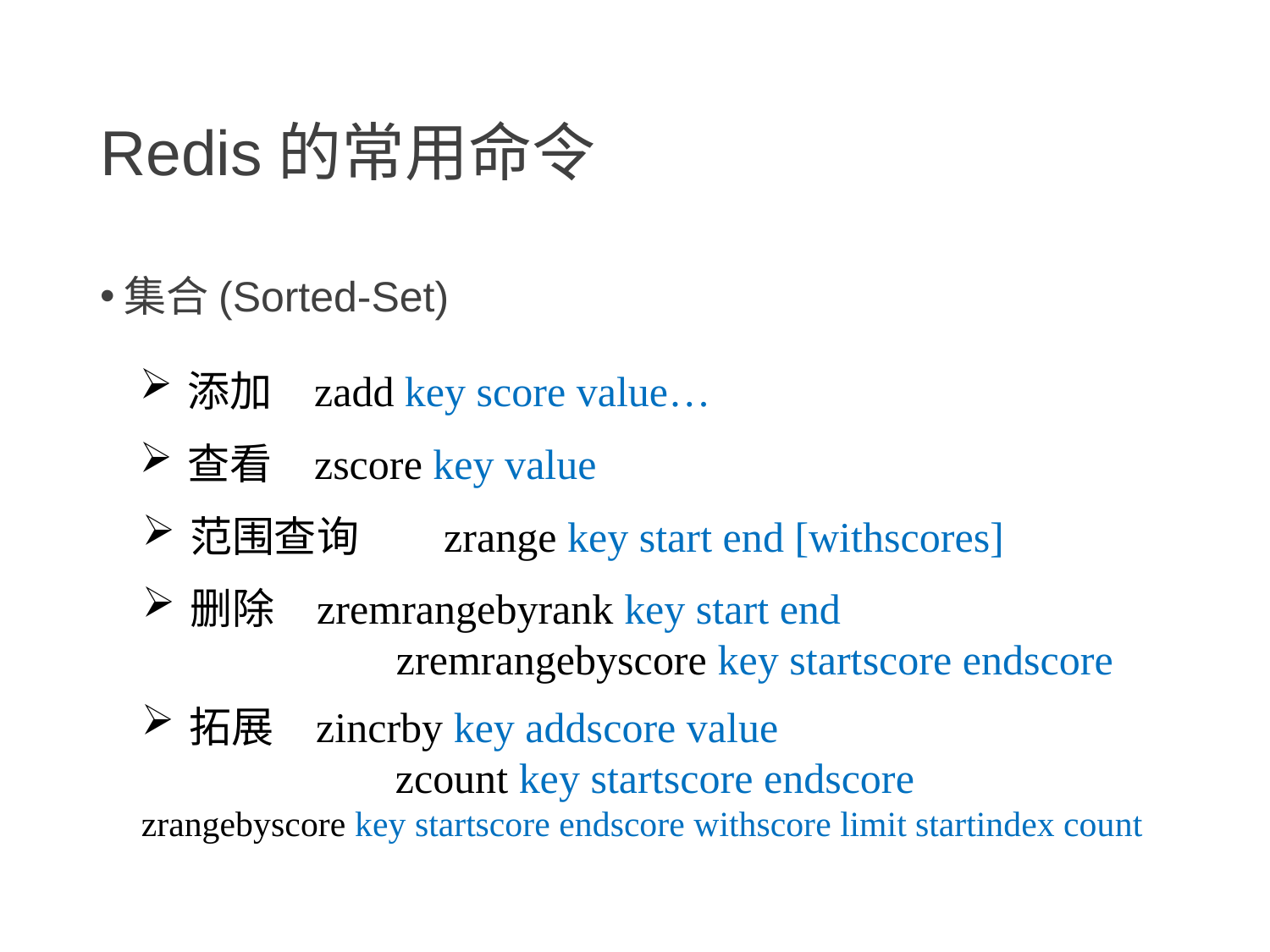

# Redis的常用命令
集合(Sorted-Set)
添加	zadd key score value…
查看	zscore key value
范围查询	zrange key start end [withscores]
删除	zremrangebyrank key start end
zremrangebyscore key startscore endscore
拓展	zincrby key addscore value
		zcount key startscore endscore
zrangebyscore key startscore endscore withscore limit startindex count